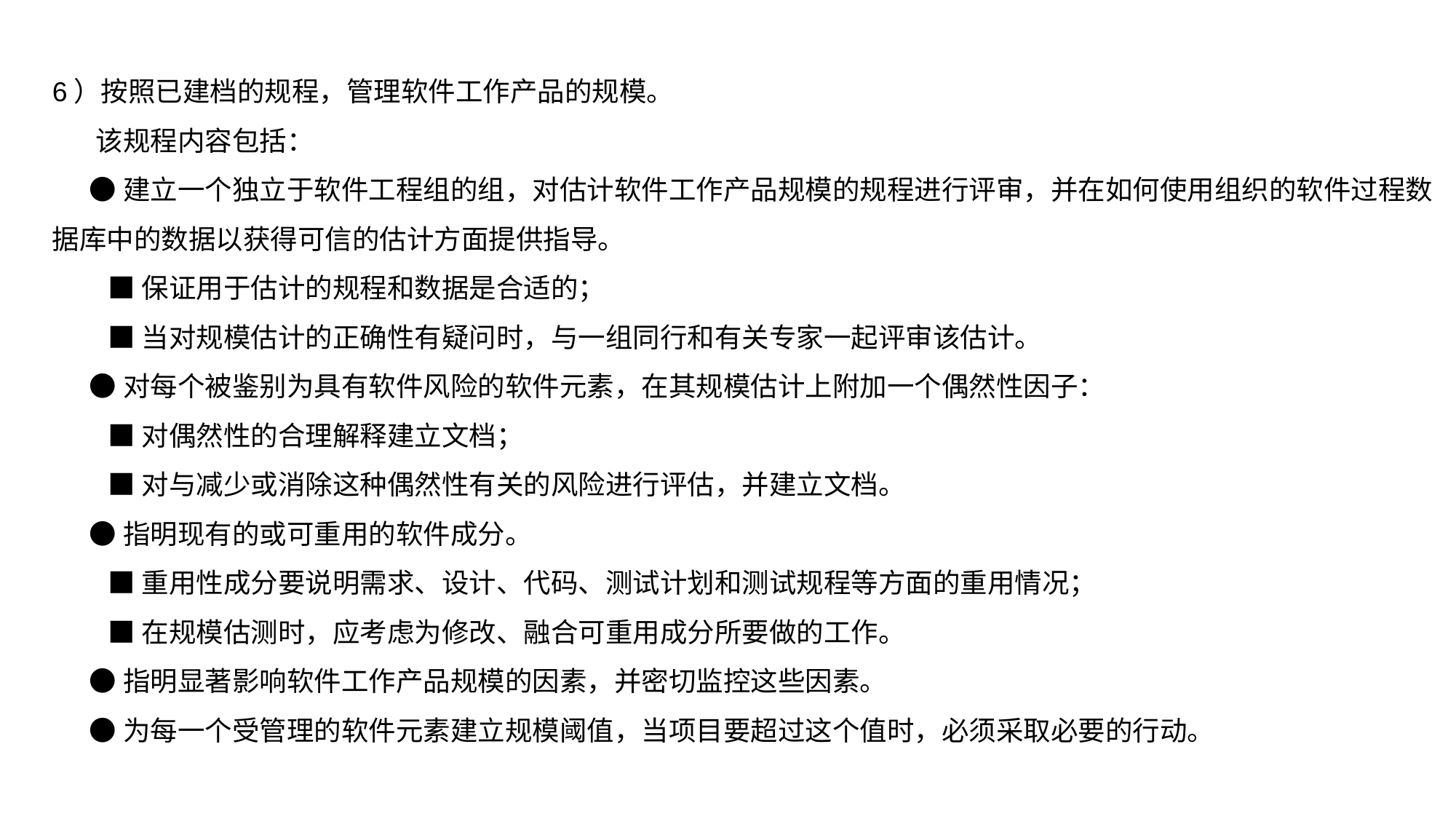

6）按照已建档的规程，管理软件工作产品的规模。
      该规程内容包括：
      ●建立一个独立于软件工程组的组，对估计软件工作产品规模的规程进行评审，并在如何使用组织的软件过程数据库中的数据以获得可信的估计方面提供指导。
         ■保证用于估计的规程和数据是合适的；
         ■当对规模估计的正确性有疑问时，与一组同行和有关专家一起评审该估计。
      ●对每个被鉴别为具有软件风险的软件元素，在其规模估计上附加一个偶然性因子：
         ■对偶然性的合理解释建立文档；
         ■对与减少或消除这种偶然性有关的风险进行评估，并建立文档。
      ●指明现有的或可重用的软件成分。
         ■重用性成分要说明需求、设计、代码、测试计划和测试规程等方面的重用情况；
         ■在规模估测时，应考虑为修改、融合可重用成分所要做的工作。
      ●指明显著影响软件工作产品规模的因素，并密切监控这些因素。
      ●为每一个受管理的软件元素建立规模阈值，当项目要超过这个值时，必须采取必要的行动。